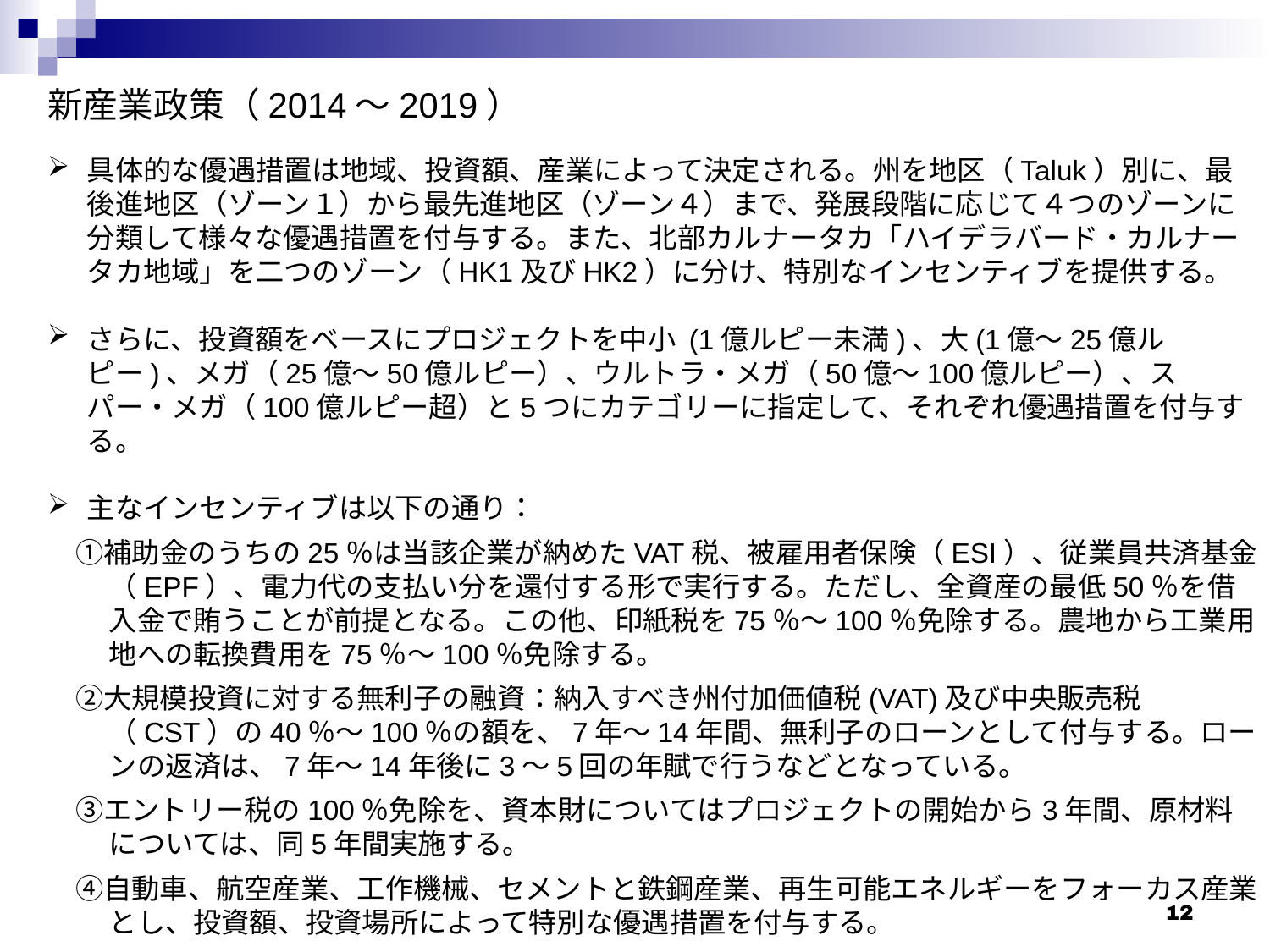

新産業政策（2014～2019）
具体的な優遇措置は地域、投資額、産業によって決定される。州を地区（Taluk）別に、最後進地区（ゾーン１）から最先進地区（ゾーン４）まで、発展段階に応じて４つのゾーンに分類して様々な優遇措置を付与する。また、北部カルナータカ「ハイデラバード・カルナータカ地域」を二つのゾーン（HK1及びHK2）に分け、特別なインセンティブを提供する。

さらに、投資額をベースにプロジェクトを中小 (1億ルピー未満)、大(1億～25億ルピー)、メガ（25億～50億ルピー）、ウルトラ・メガ（50億～100億ルピー）、スパー・メガ（100億ルピー超）と5つにカテゴリーに指定して、それぞれ優遇措置を付与する。

主なインセンティブは以下の通り：
　①補助金のうちの25％は当該企業が納めたVAT税、被雇用者保険（ESI）、従業員共済基金（EPF）、電力代の支払い分を還付する形で実行する。ただし、全資産の最低50％を借入金で賄うことが前提となる。この他、印紙税を75％～100％免除する。農地から工業用地への転換費用を75％～100％免除する。
　②大規模投資に対する無利子の融資：納入すべき州付加価値税(VAT)及び中央販売税（CST）の40％～100％の額を、7年～14年間、無利子のローンとして付与する。ローンの返済は、7年～14年後に3～5回の年賦で行うなどとなっている。
　③エントリー税の100％免除を、資本財についてはプロジェクトの開始から3年間、原材料については、同5年間実施する。
　④自動車、航空産業、工作機械、セメントと鉄鋼産業、再生可能エネルギーをフォーカス産業とし、投資額、投資場所によって特別な優遇措置を付与する。

12